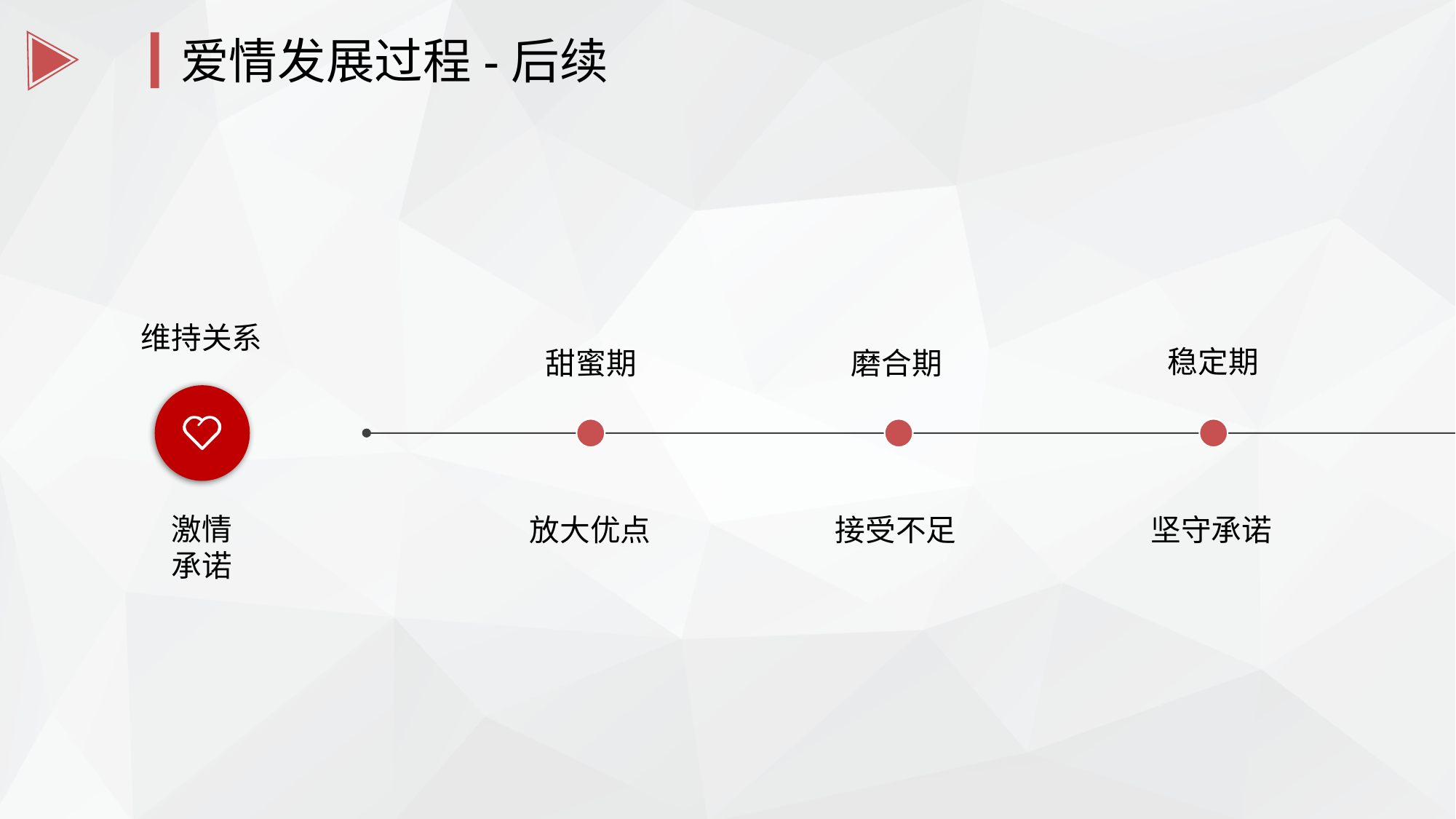

爱情发展过程-后续

维持关系
稳定期
甜蜜期
磨合期

激情
承诺
放大优点
接受不足
坚守承诺